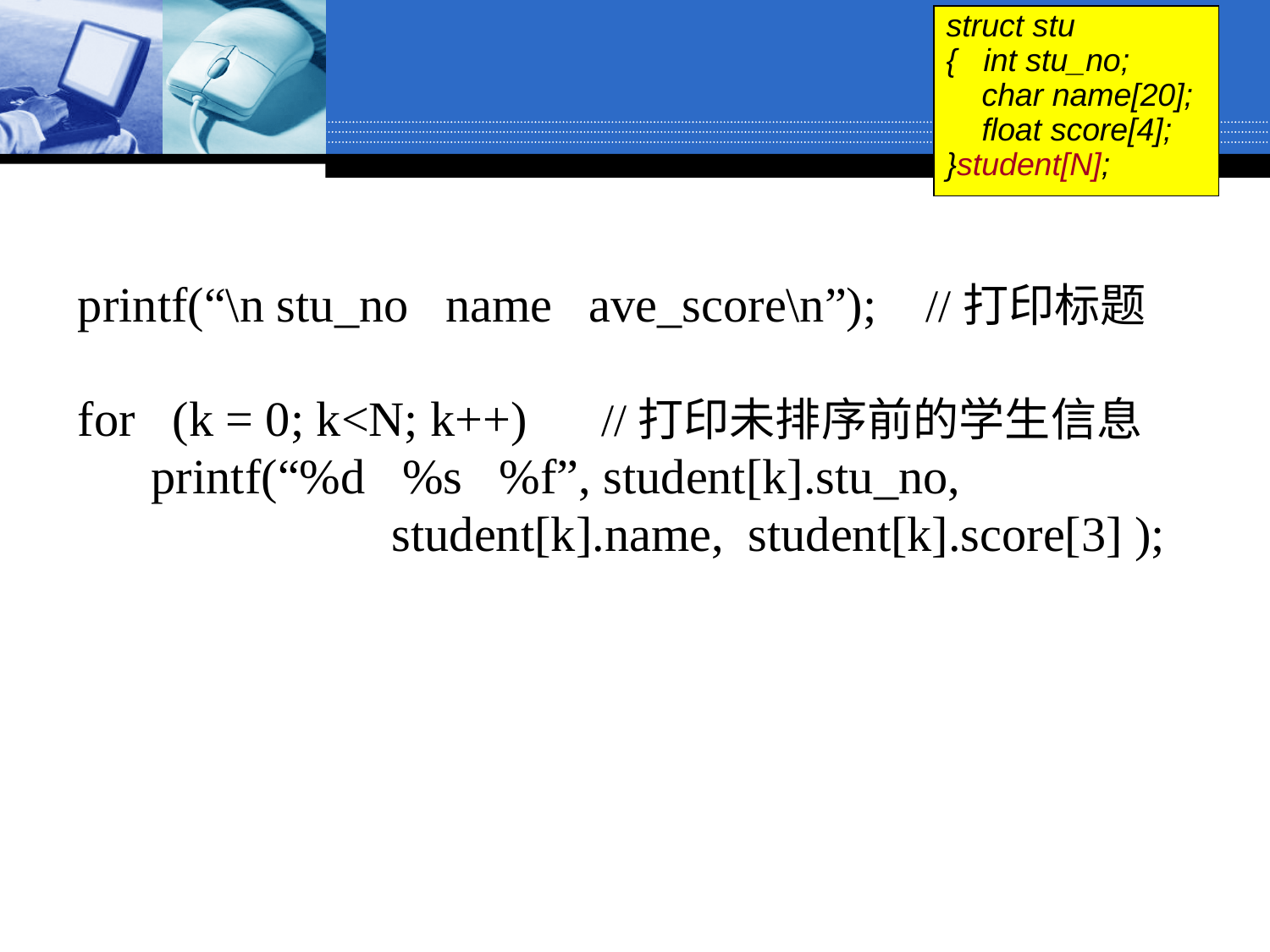

struct stu
{   int stu_no;
    char name[20];
    float score[4];
}student[N];
printf(“\n stu_no   name   ave_score\n”);    //打印标题

for   (k = 0; k<N; k++)      //打印未排序前的学生信息
      printf(“%d   %s   %f”, student[k].stu_no,
			 student[k].name,  student[k].score[3] );